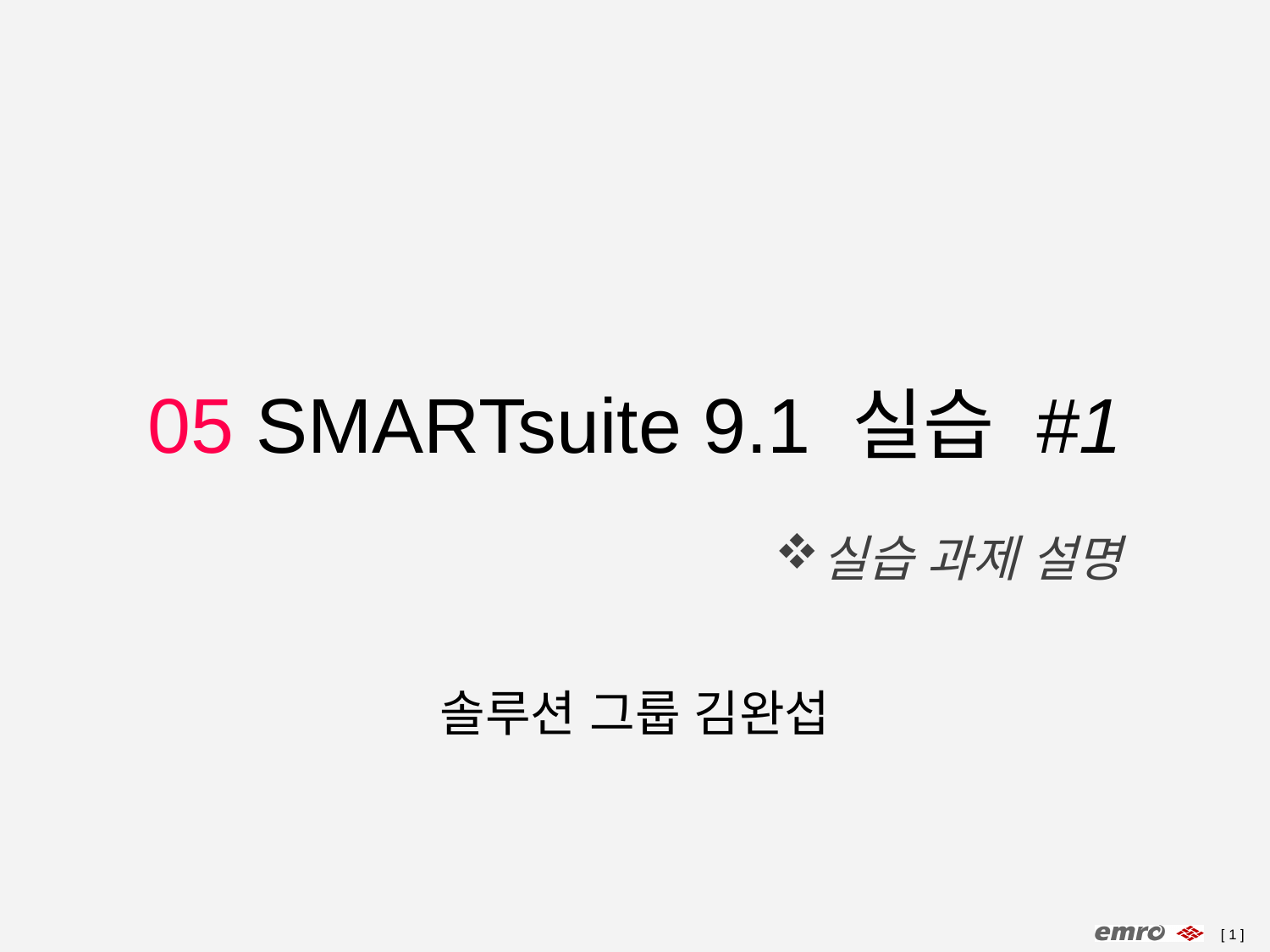

05 SMARTsuite 9.1 실습 #1
실습 과제 설명
솔루션 그룹 김완섭